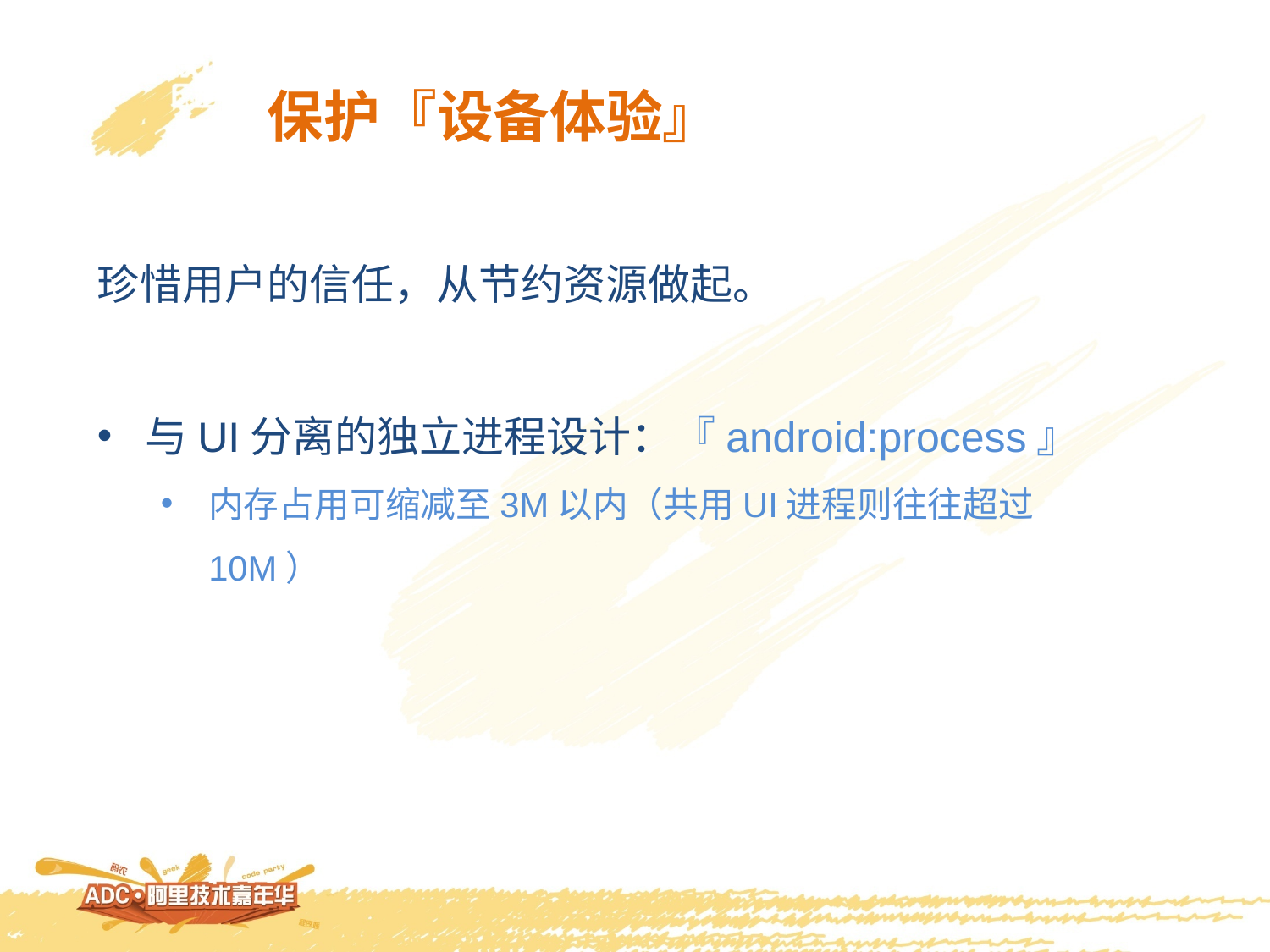

保护『设备体验』
珍惜用户的信任，从节约资源做起。

与UI分离的独立进程设计：『android:process』
内存占用可缩减至3M以内（共用UI进程则往往超过10M）